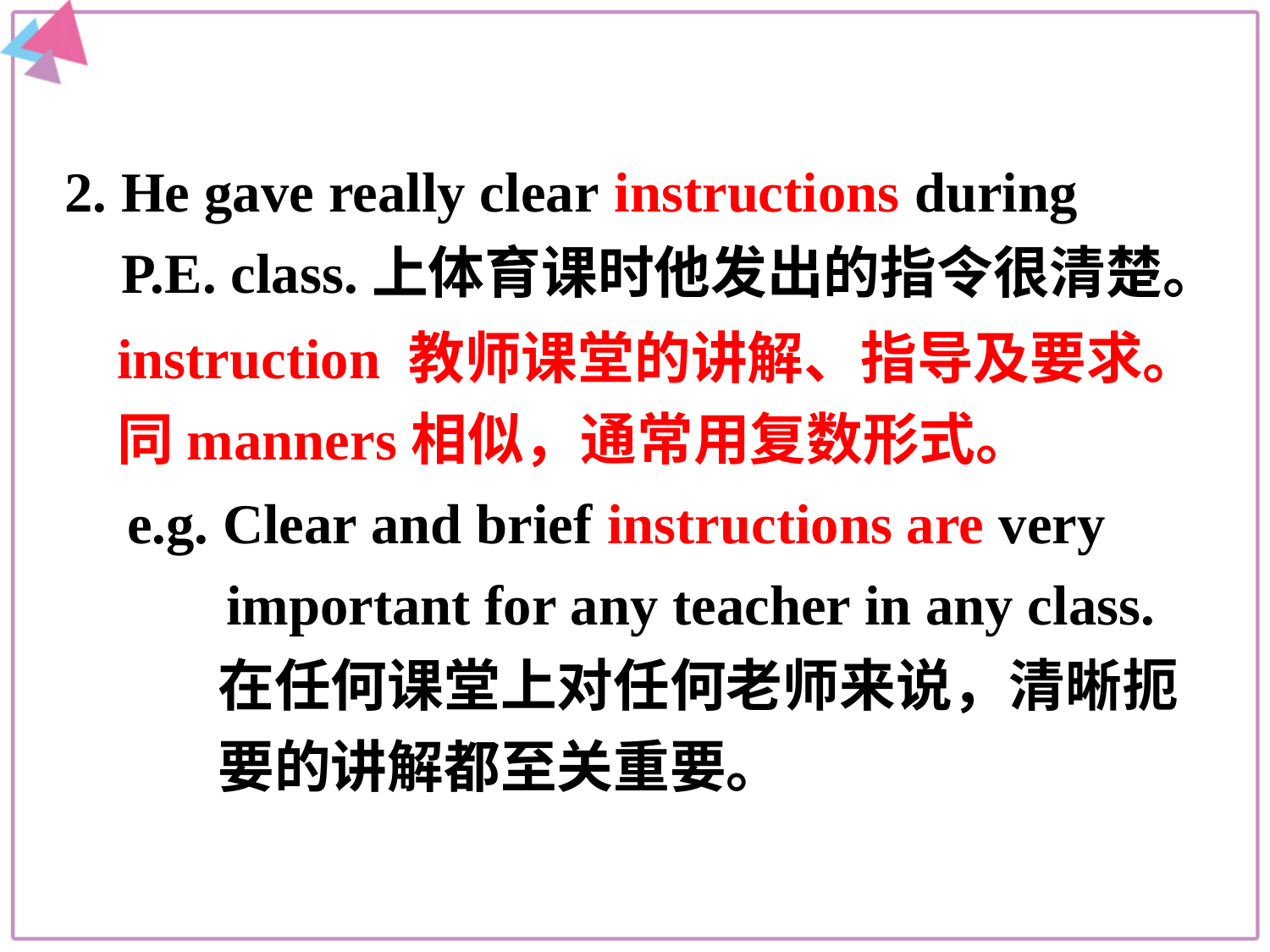

2. He gave really clear instructions during
    P.E. class.上体育课时他发出的指令很清楚。
instruction 教师课堂的讲解、指导及要求。同manners相似，通常用复数形式。
e.g. Clear and brief instructions are very
       important for any teacher in any class.
      在任何课堂上对任何老师来说，清晰扼
      要的讲解都至关重要。